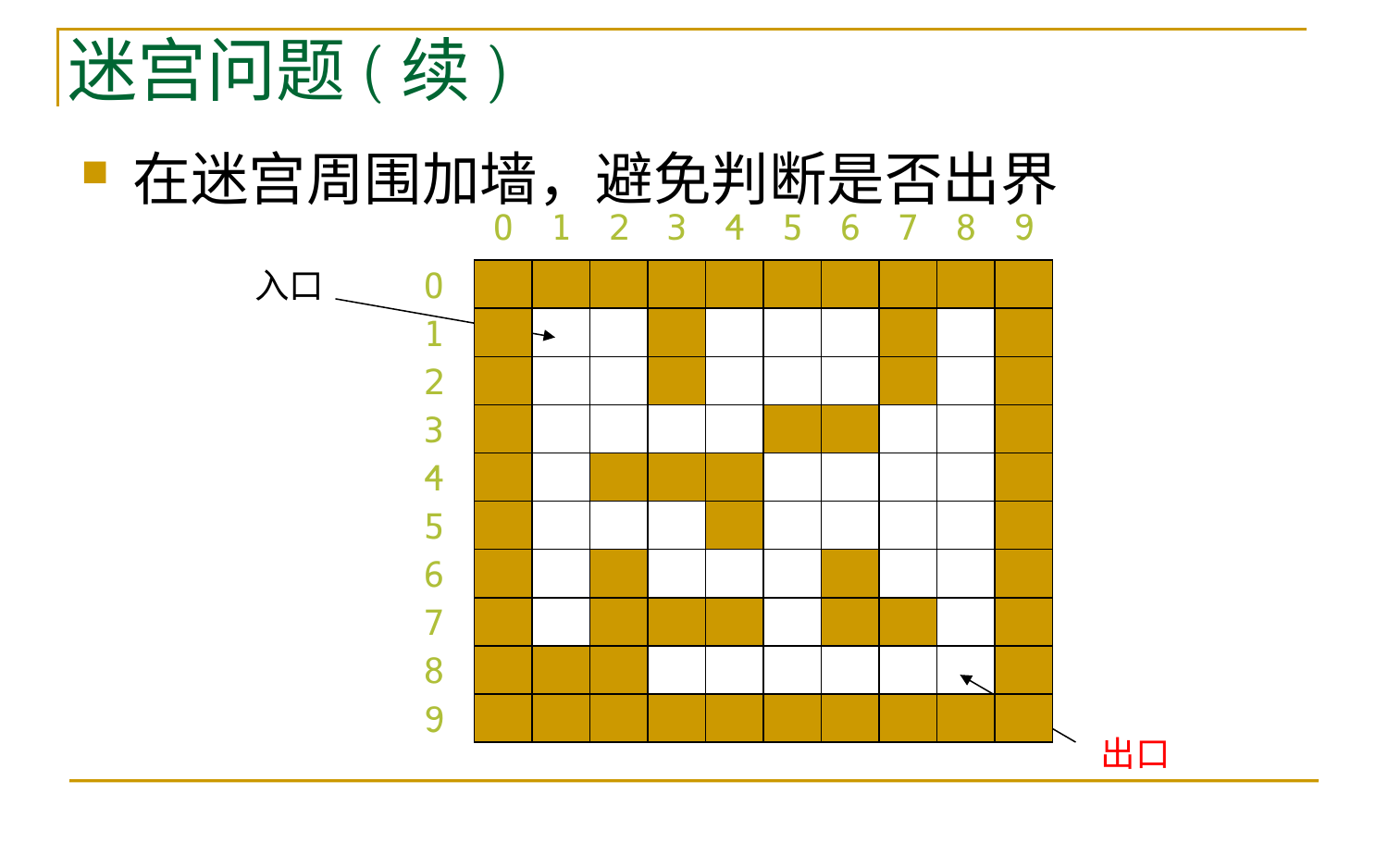

# 迷宫问题(续)
在迷宫周围加墙，避免判断是否出界
0
1
2
3
4
5
6
7
8
9
入口
0

1

2

3

4

5

6

7

8

9

出口